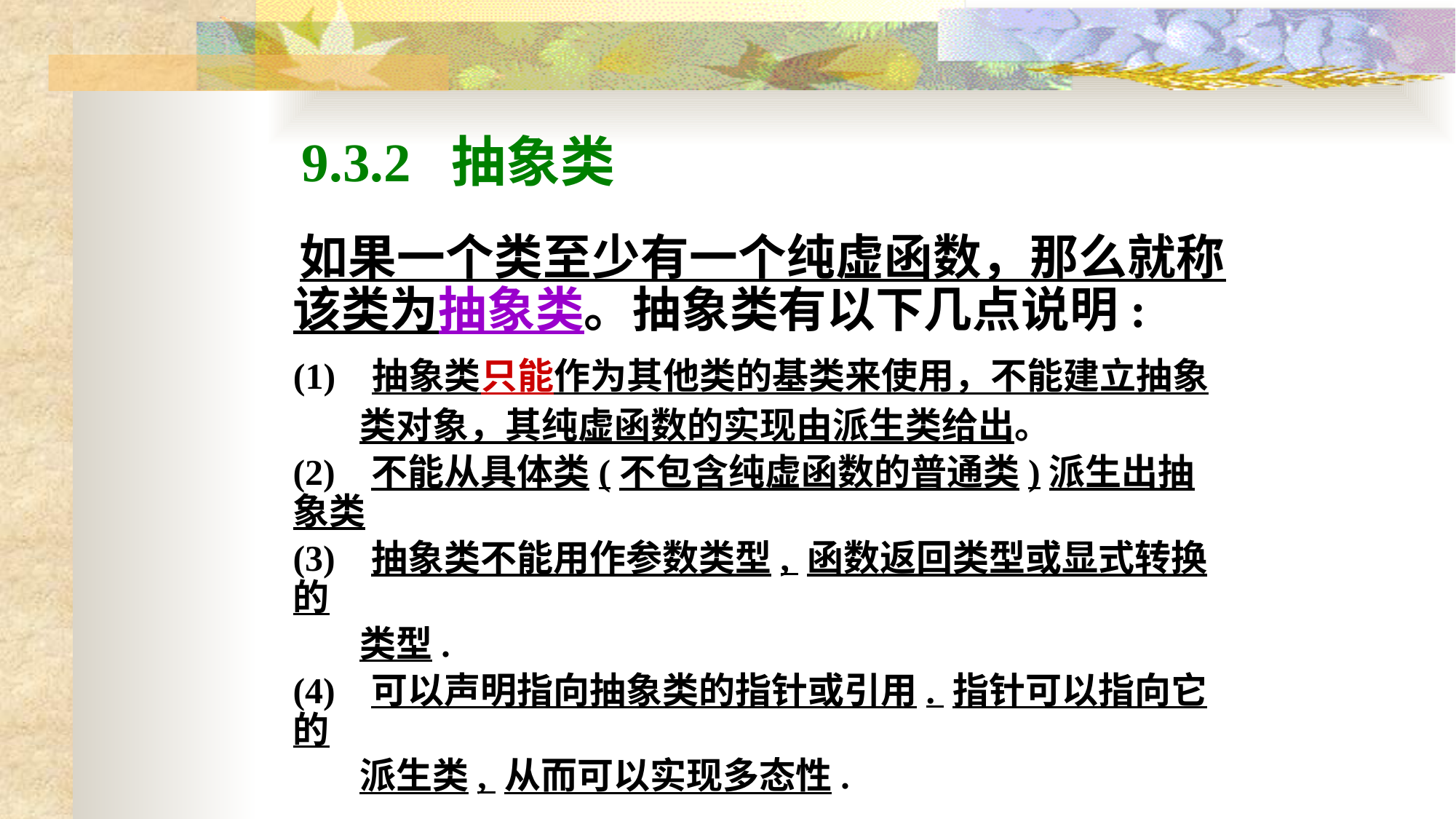

# 9.3.2  抽象类
      如果一个类至少有一个纯虚函数，那么就称该类为抽象类。抽象类有以下几点说明:
      (1)   抽象类只能作为其他类的基类来使用，不能建立抽象
                类对象，其纯虚函数的实现由派生类给出。
        (2)   不能从具体类(不包含纯虚函数的普通类)派生出抽象类
        (3)   抽象类不能用作参数类型, 函数返回类型或显式转换的
                类型.
        (4)   可以声明指向抽象类的指针或引用. 指针可以指向它的
                派生类, 从而可以实现多态性.